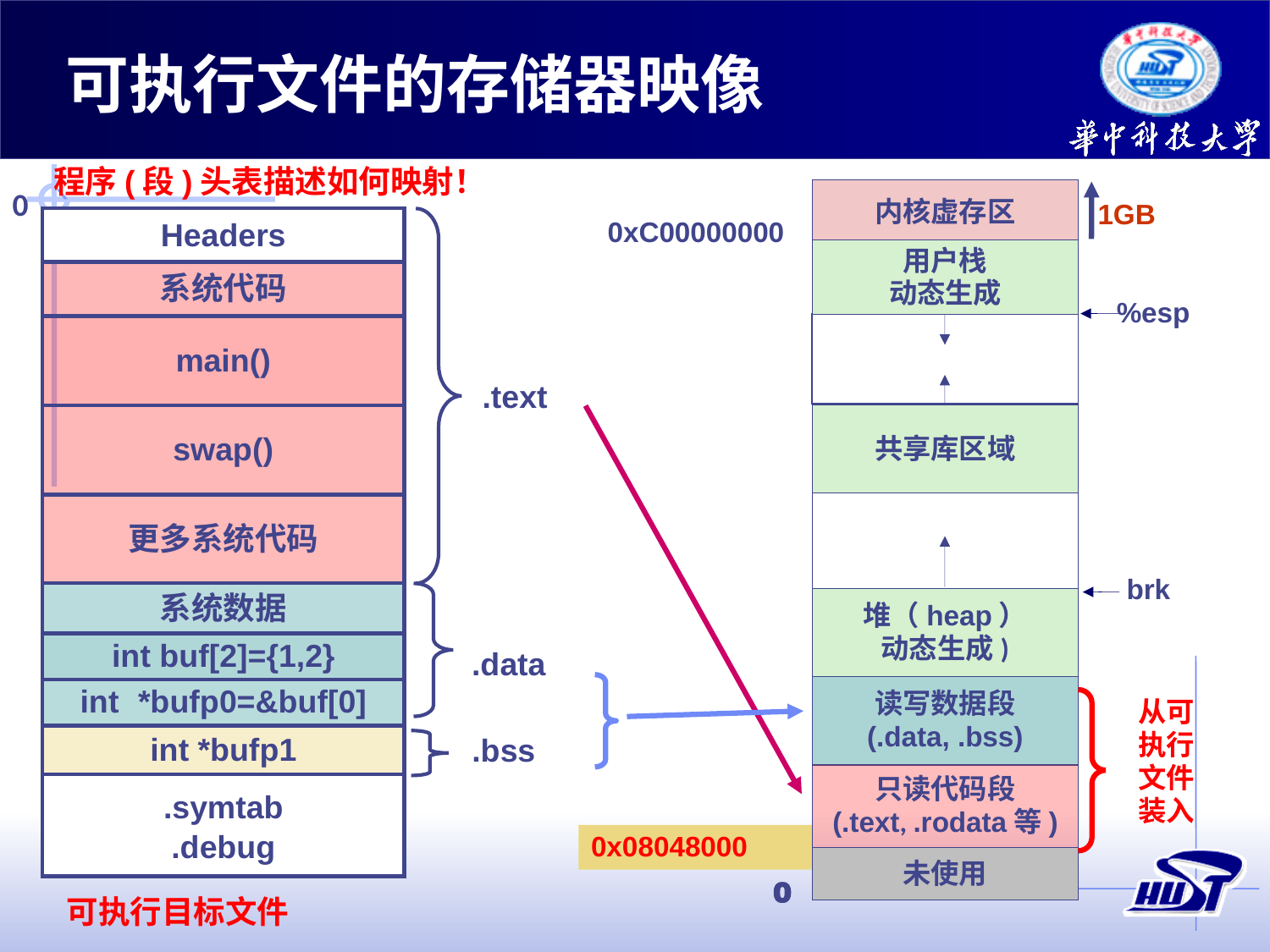

# 可执行文件的存储器映像
程序(段)头表描述如何映射！
0
内核虚存区

1GB
0xC00000000
用户栈
动态生成
%esp

共享库区域

brk
堆（heap）
动态生成)

读写数据段
(.data, .bss)
从可执行文件装入

只读代码段
(.text, .rodata等)
0x08048000
未使用
0
Headers

系统代码
main()
.text
swap()
更多系统代码
系统数据

int buf[2]={1,2}
.data
int *bufp0=&buf[0]
int *bufp1
.bss

.symtab
.debug
可执行目标文件